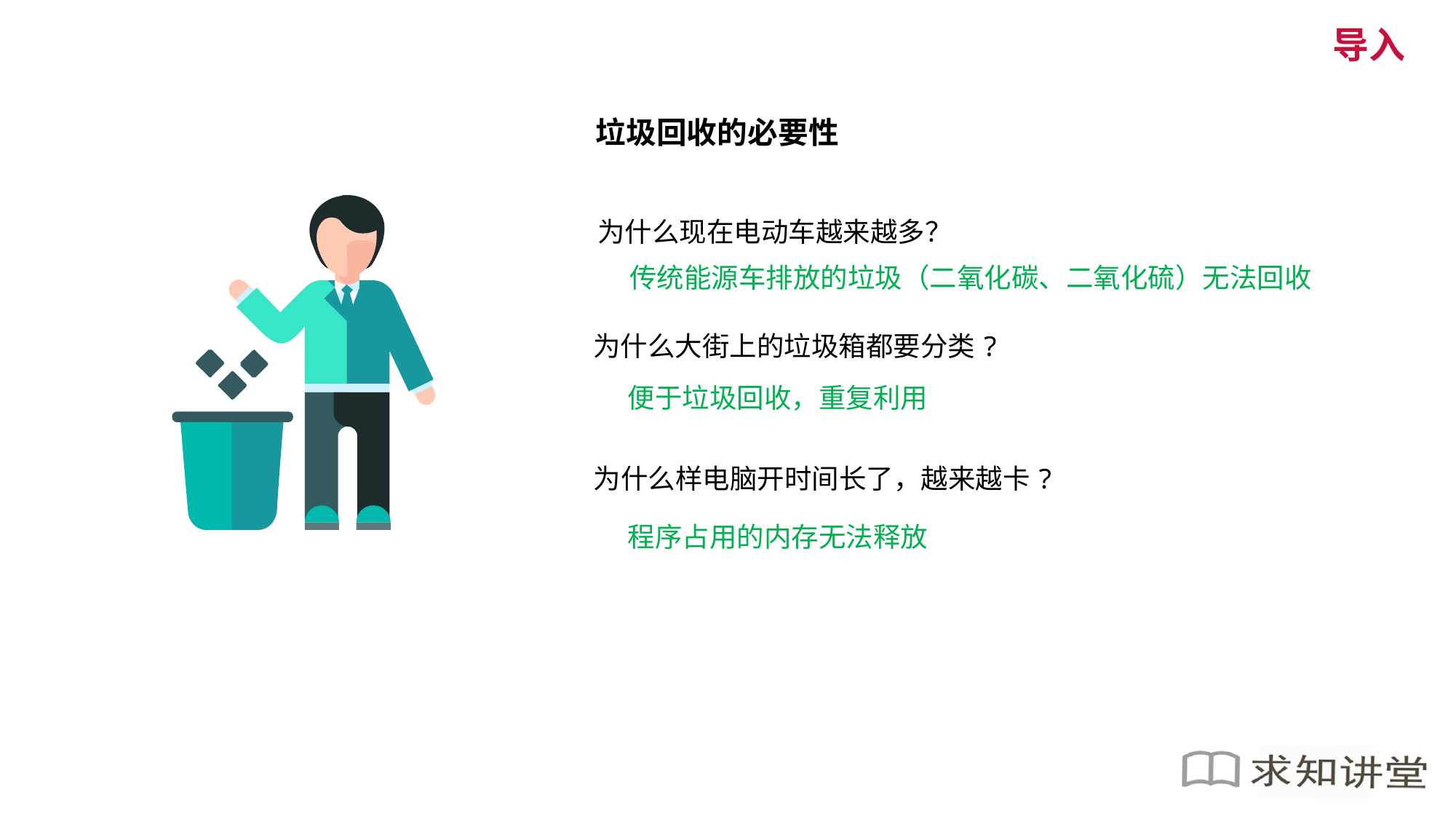

导入
垃圾回收的必要性

为什么现在电动车越来越多？
传统能源车排放的垃圾（二氧化碳、二氧化硫）无法回收
为什么大街上的垃圾箱都要分类?
便于垃圾回收，重复利用
为什么样电脑开时间长了，越来越卡?
程序占用的内存无法释放